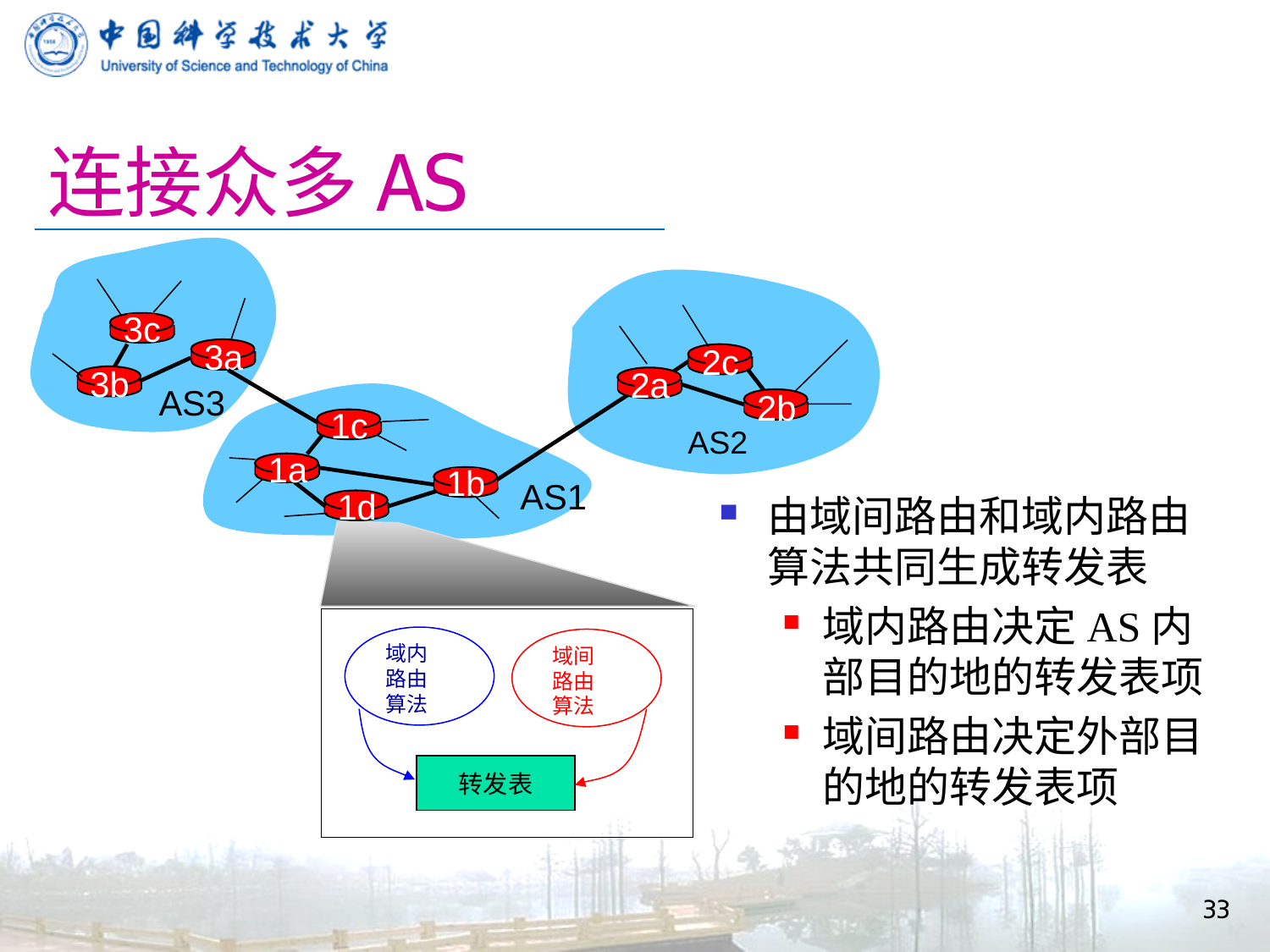

# 连接众多AS

3c

3a
2c

3b
2a

AS3

2b

1c

AS2

1a

1b

AS1

1d

域内
路由
算法

域间
路由
算法

转发表
由域间路由和域内路由算法共同生成转发表
域内路由决定AS内部目的地的转发表项
域间路由决定外部目的地的转发表项
33